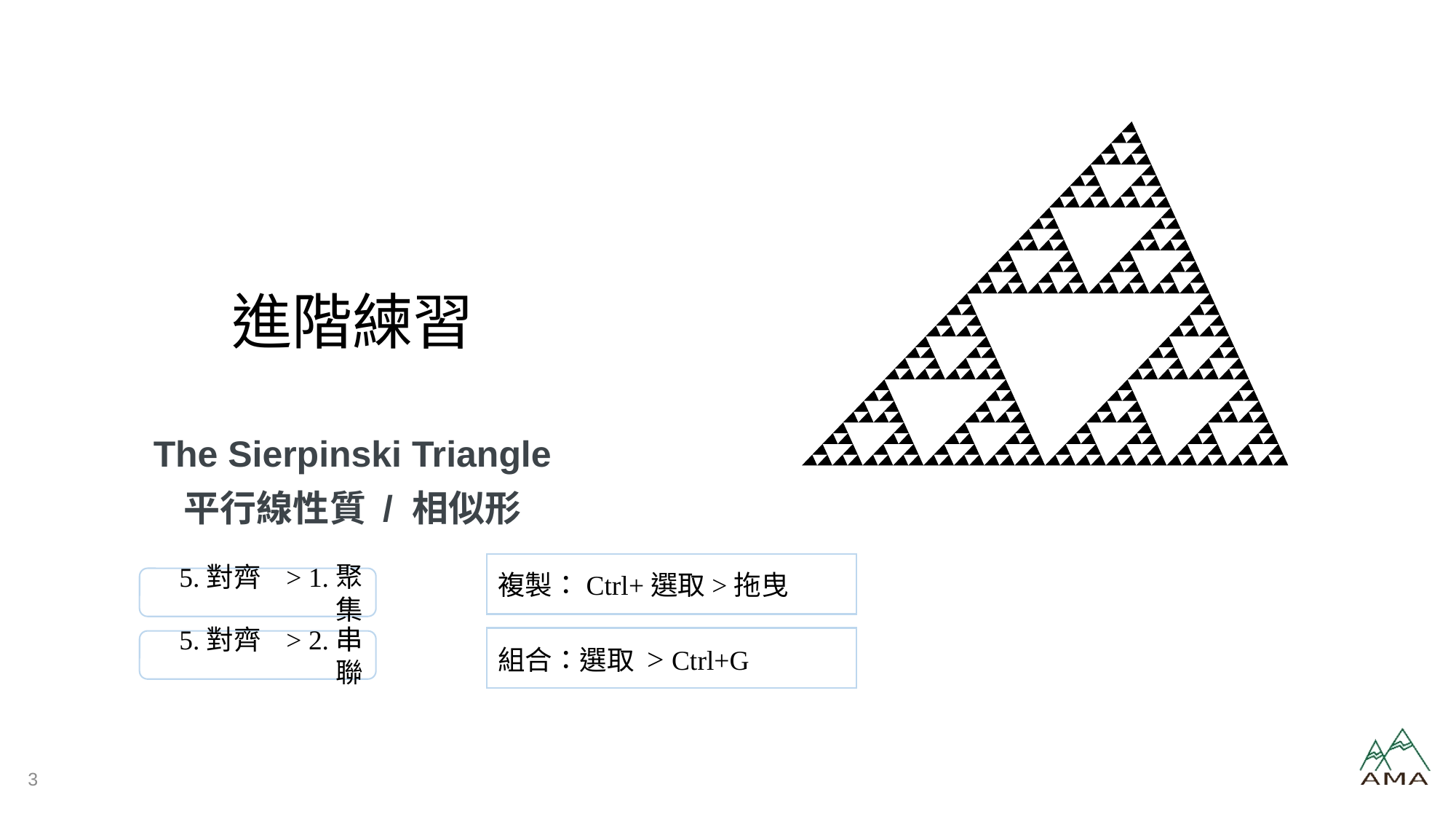

# 進階練習
The Sierpinski Triangle
平行線性質 / 相似形
複製：Ctrl+選取>拖曳
5.對齊   > 1.聚集
組合：選取 > Ctrl+G
5.對齊   > 2.串聯
3